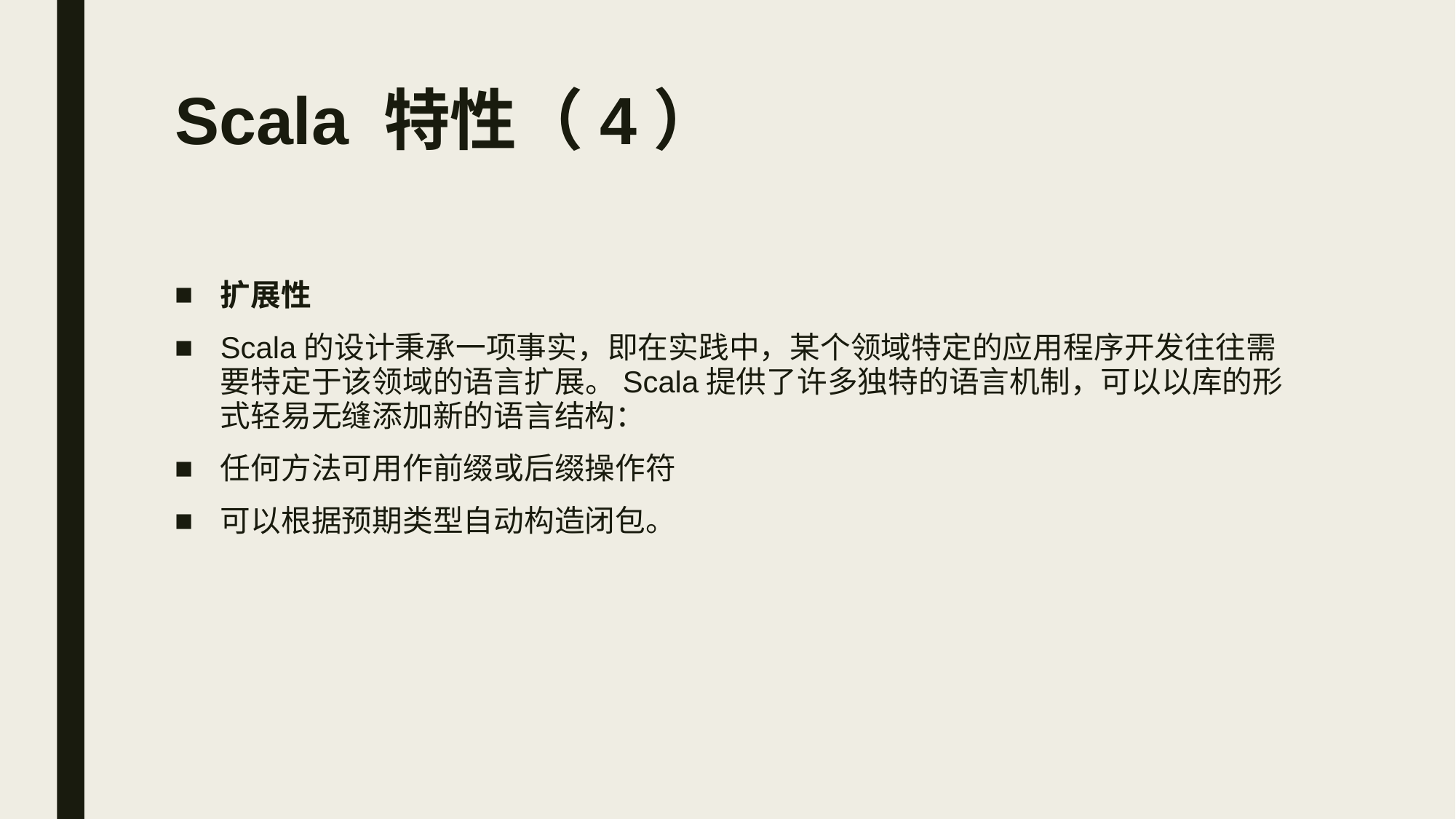

# Scala 特性（4）
扩展性
Scala的设计秉承一项事实，即在实践中，某个领域特定的应用程序开发往往需要特定于该领域的语言扩展。Scala提供了许多独特的语言机制，可以以库的形式轻易无缝添加新的语言结构：
任何方法可用作前缀或后缀操作符
可以根据预期类型自动构造闭包。